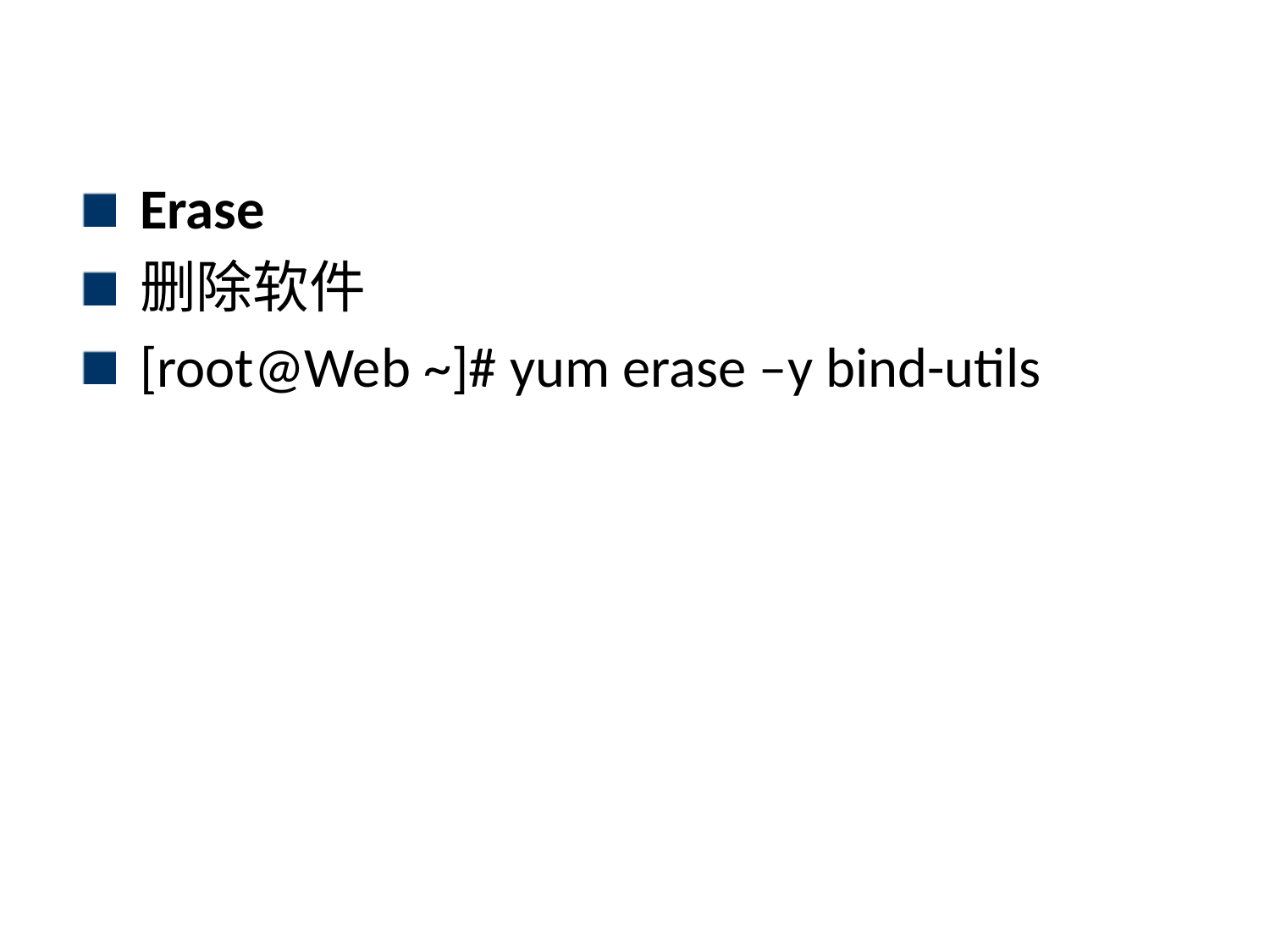

# 删除软件
Erase
删除软件
[root@Web ~]# yum erase –y bind-utils